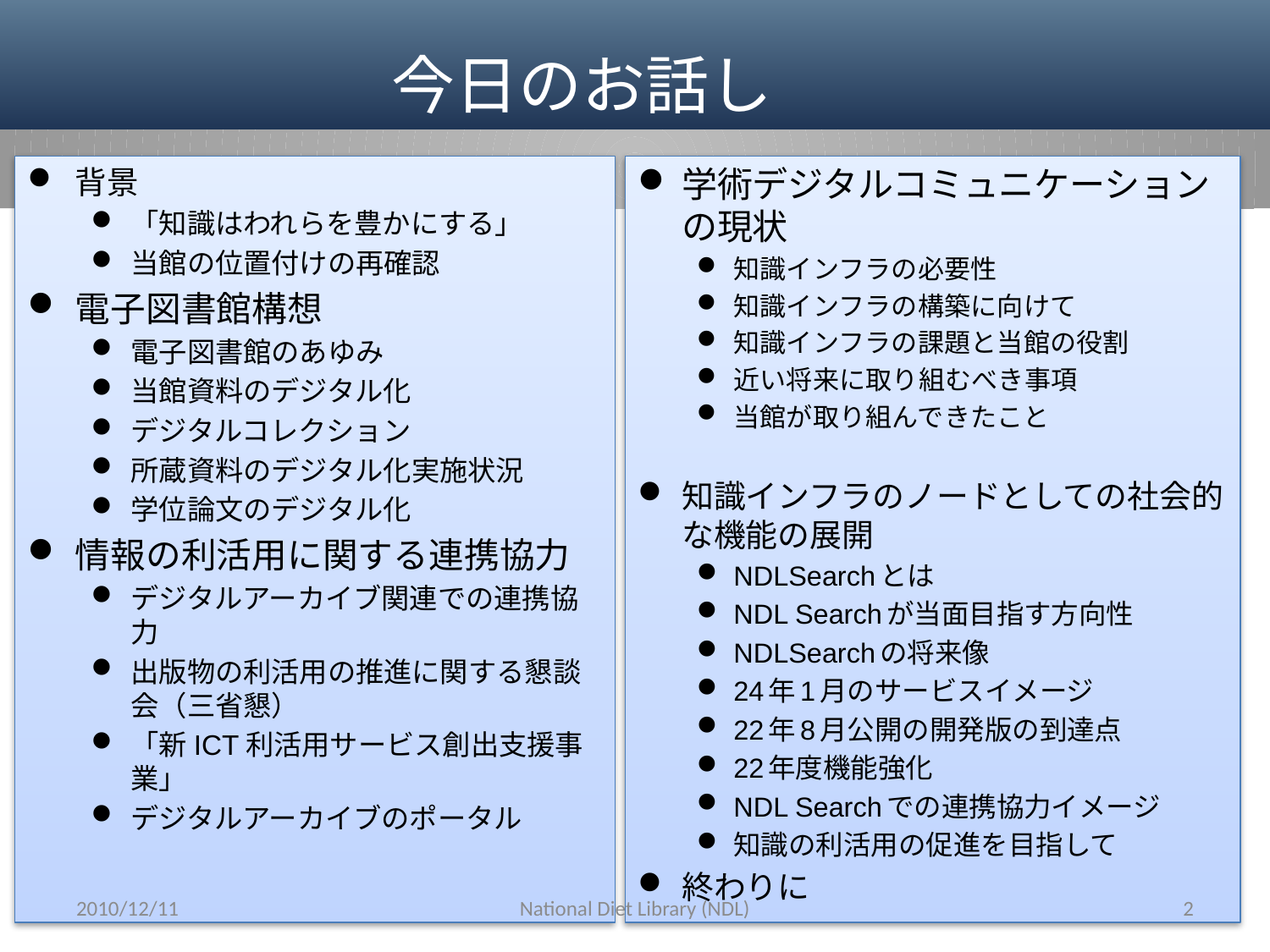

# 今日のお話し
背景
「知識はわれらを豊かにする」
当館の位置付けの再確認
電子図書館構想
電子図書館のあゆみ
当館資料のデジタル化
デジタルコレクション
所蔵資料のデジタル化実施状況
学位論文のデジタル化
情報の利活用に関する連携協力
デジタルアーカイブ関連での連携協力
出版物の利活用の推進に関する懇談会（三省懇）
「新ICT利活用サービス創出支援事業」
デジタルアーカイブのポータル
学術デジタルコミュニケーションの現状
知識インフラの必要性
知識インフラの構築に向けて
知識インフラの課題と当館の役割
近い将来に取り組むべき事項
当館が取り組んできたこと

知識インフラのノードとしての社会的な機能の展開
NDLSearchとは
NDL Searchが当面目指す方向性
NDLSearchの将来像
24年1月のサービスイメージ
22年8月公開の開発版の到達点
22年度機能強化
NDL Searchでの連携協力イメージ
知識の利活用の促進を目指して
終わりに
2010/12/11
National Diet Library (NDL)
2